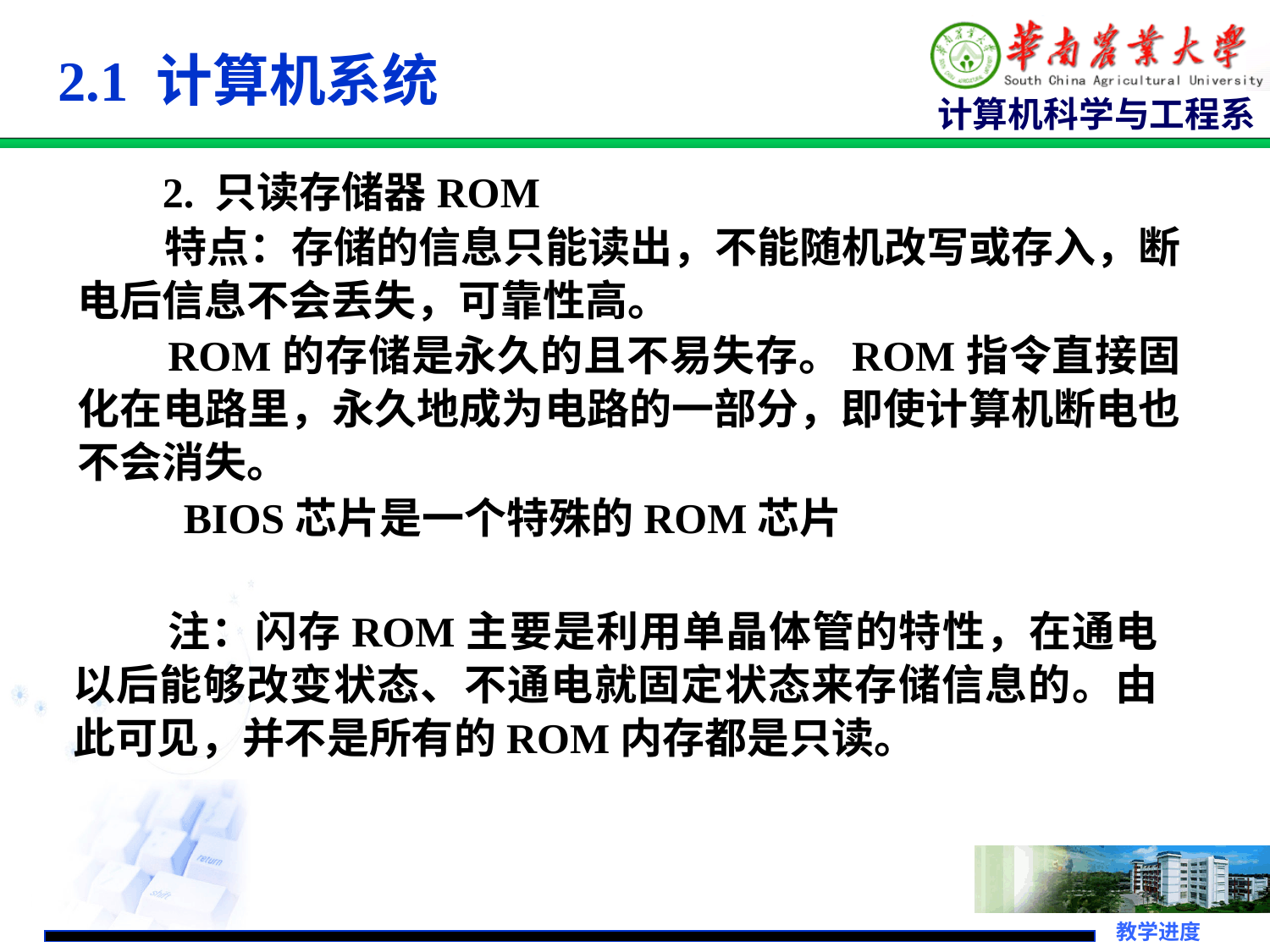

# 2.1 计算机系统
        2. 只读存储器ROM
        特点：存储的信息只能读出，不能随机改写或存入，断电后信息不会丢失，可靠性高。
        ROM的存储是永久的且不易失存。ROM指令直接固化在电路里，永久地成为电路的一部分，即使计算机断电也不会消失。
          BIOS芯片是一个特殊的ROM芯片
        注：闪存ROM主要是利用单晶体管的特性，在通电以后能够改变状态、不通电就固定状态来存储信息的。由此可见，并不是所有的ROM内存都是只读。